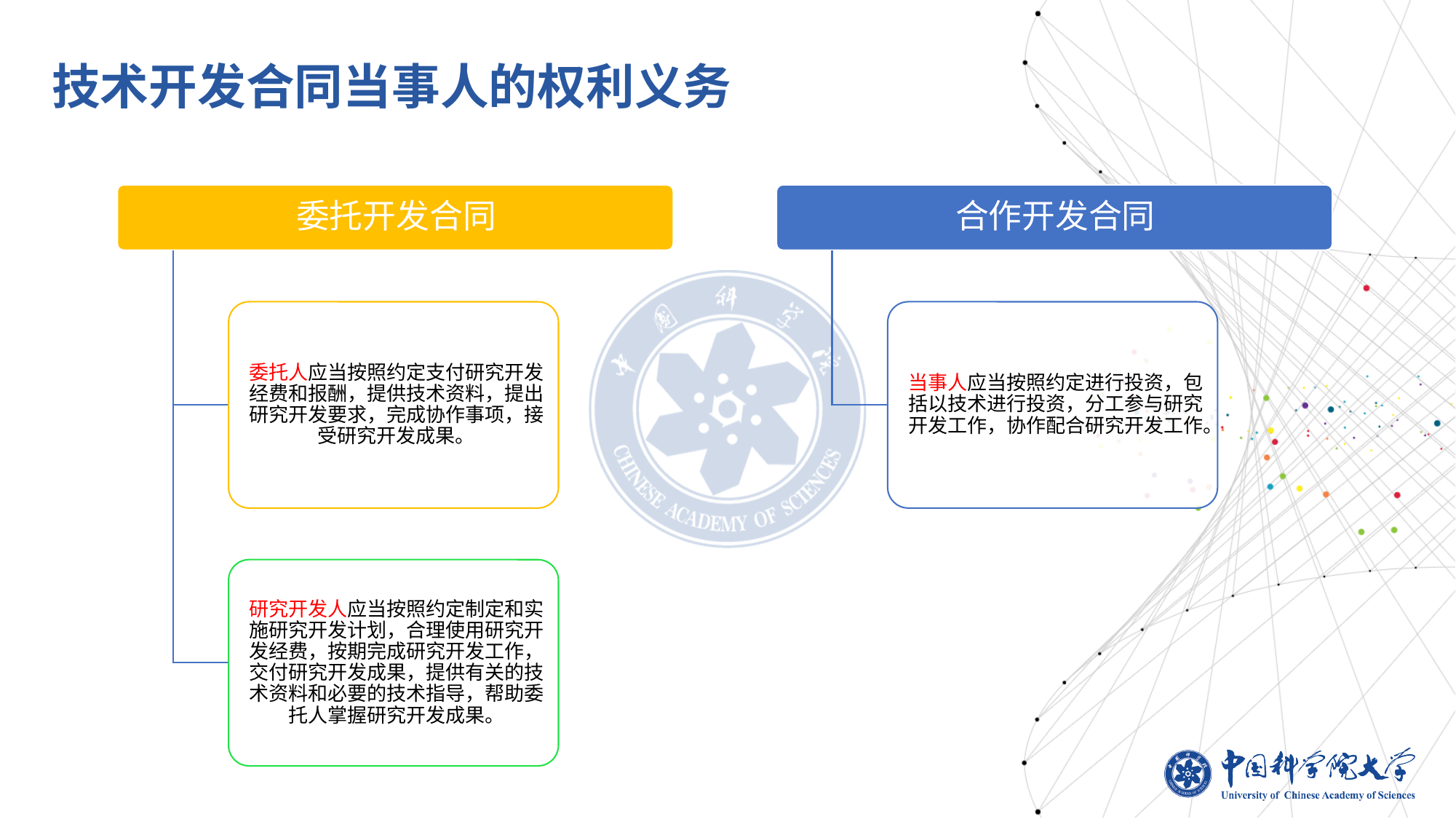

技术开发合同当事人的权利义务
委托开发合同
委托人应当按照约定支付研究开发经费和报酬，提供技术资料，提出研究开发要求，完成协作事项，接受研究开发成果。
研究开发人应当按照约定制定和实施研究开发计划，合理使用研究开发经费，按期完成研究开发工作，交付研究开发成果，提供有关的技术资料和必要的技术指导，帮助委托人掌握研究开发成果。
合作开发合同
当事人应当按照约定进行投资，包括以技术进行投资，分工参与研究开发工作，协作配合研究开发工作。